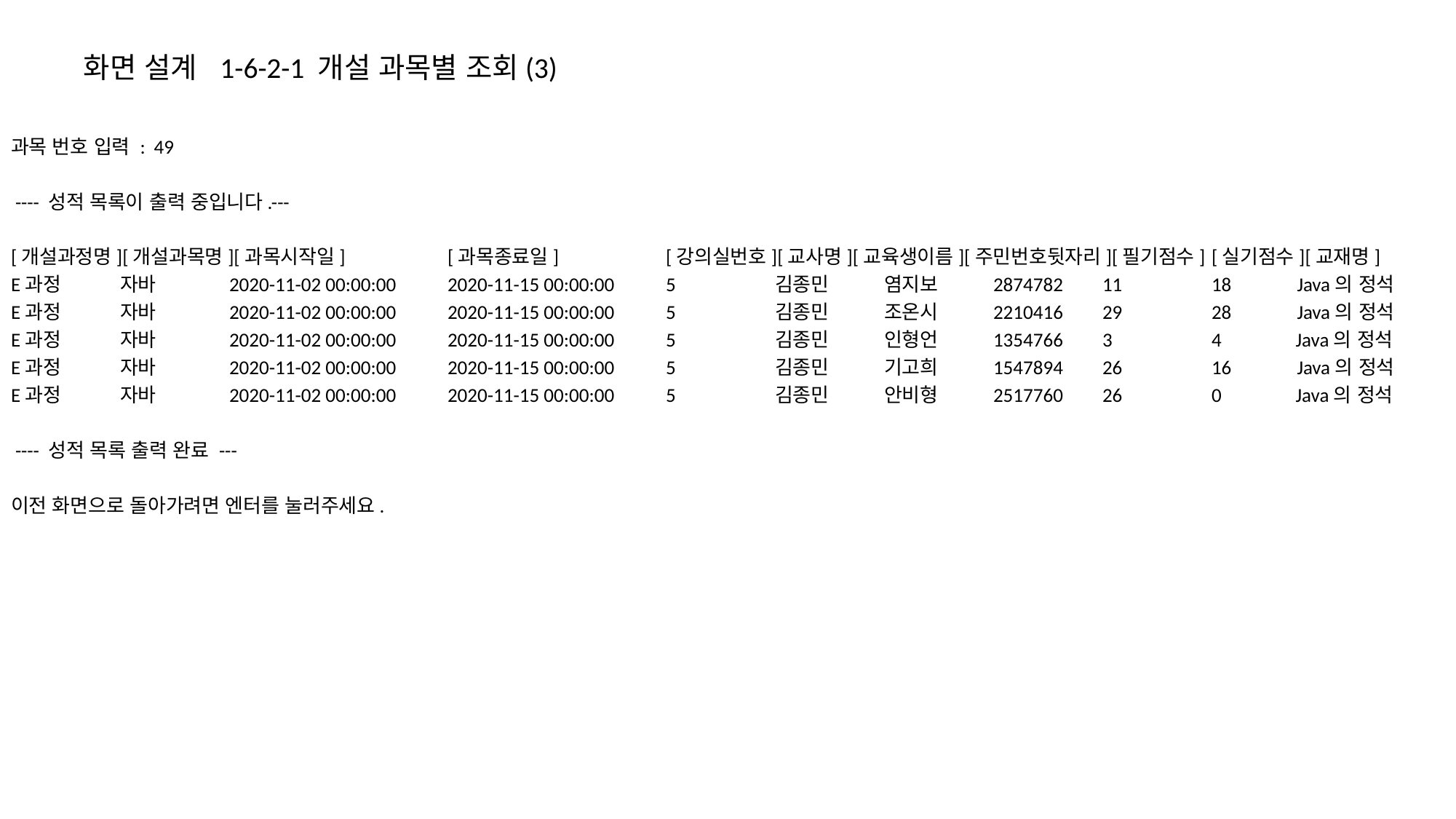

# 화면 설계  1-6-2-1 개설 과목별 조회(3)

과목 번호 입력 :  49

 ---- 성적 목록이 출력 중입니다.---

[개설과정명][개설과목명][과목시작일]	[과목종료일]	[강의실번호][교사명][교육생이름][주민번호뒷자리][필기점수]	[실기점수][교재명]
E과정	자바	2020-11-02 00:00:00	2020-11-15 00:00:00	5	김종민	염지보	2874782	11	18               Java의 정석
E과정	자바	2020-11-02 00:00:00	2020-11-15 00:00:00	5	김종민	조온시	2210416	29	28               Java의 정석
E과정	자바	2020-11-02 00:00:00	2020-11-15 00:00:00	5	김종민	인형언	1354766	3	4                 Java의 정석
E과정	자바	2020-11-02 00:00:00	2020-11-15 00:00:00	5	김종민	기고희	1547894	26	16               Java의 정석
E과정	자바	2020-11-02 00:00:00	2020-11-15 00:00:00	5	김종민	안비형	2517760	26	0                 Java의 정석

 ---- 성적 목록 출력 완료 ---

이전 화면으로 돌아가려면 엔터를 눌러주세요.